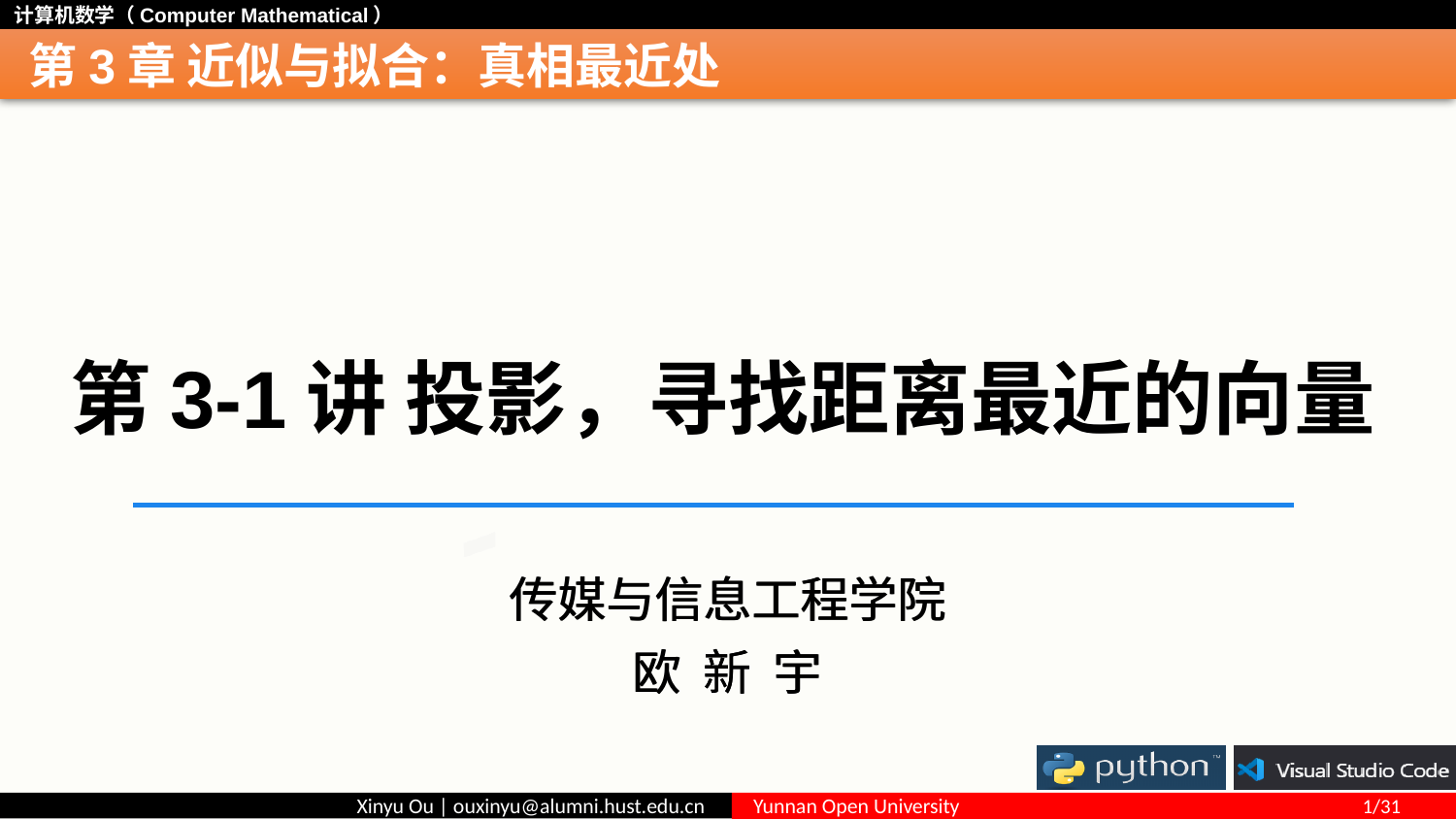

# 第3章 近似与拟合：真相最近处
第3-1讲 投影，寻找距离最近的向量

传媒与信息工程学院
欧  新  宇